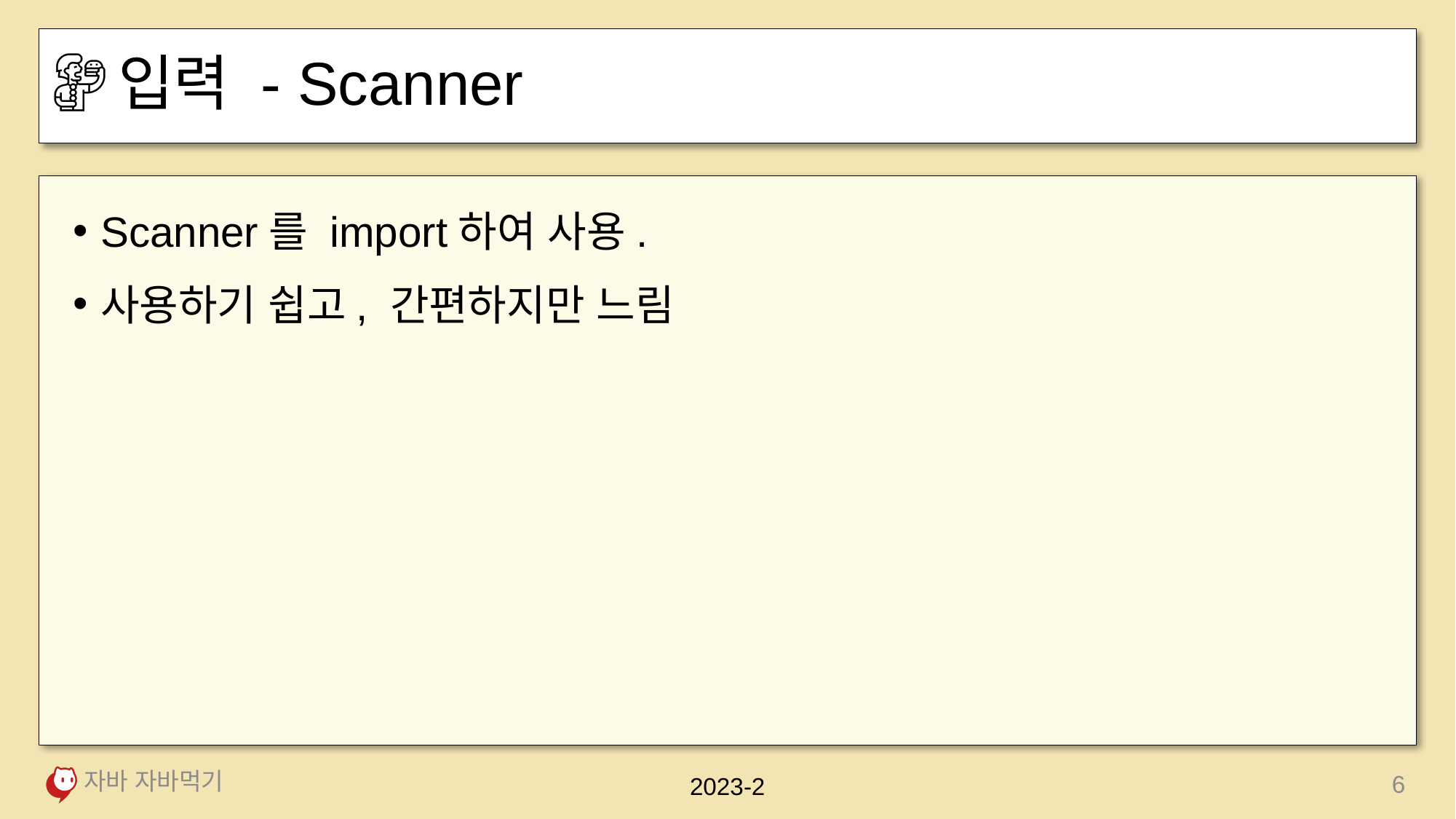

# 입력 - Scanner
Scanner를 import하여 사용.
사용하기 쉽고, 간편하지만 느림
자바 자바먹기
6